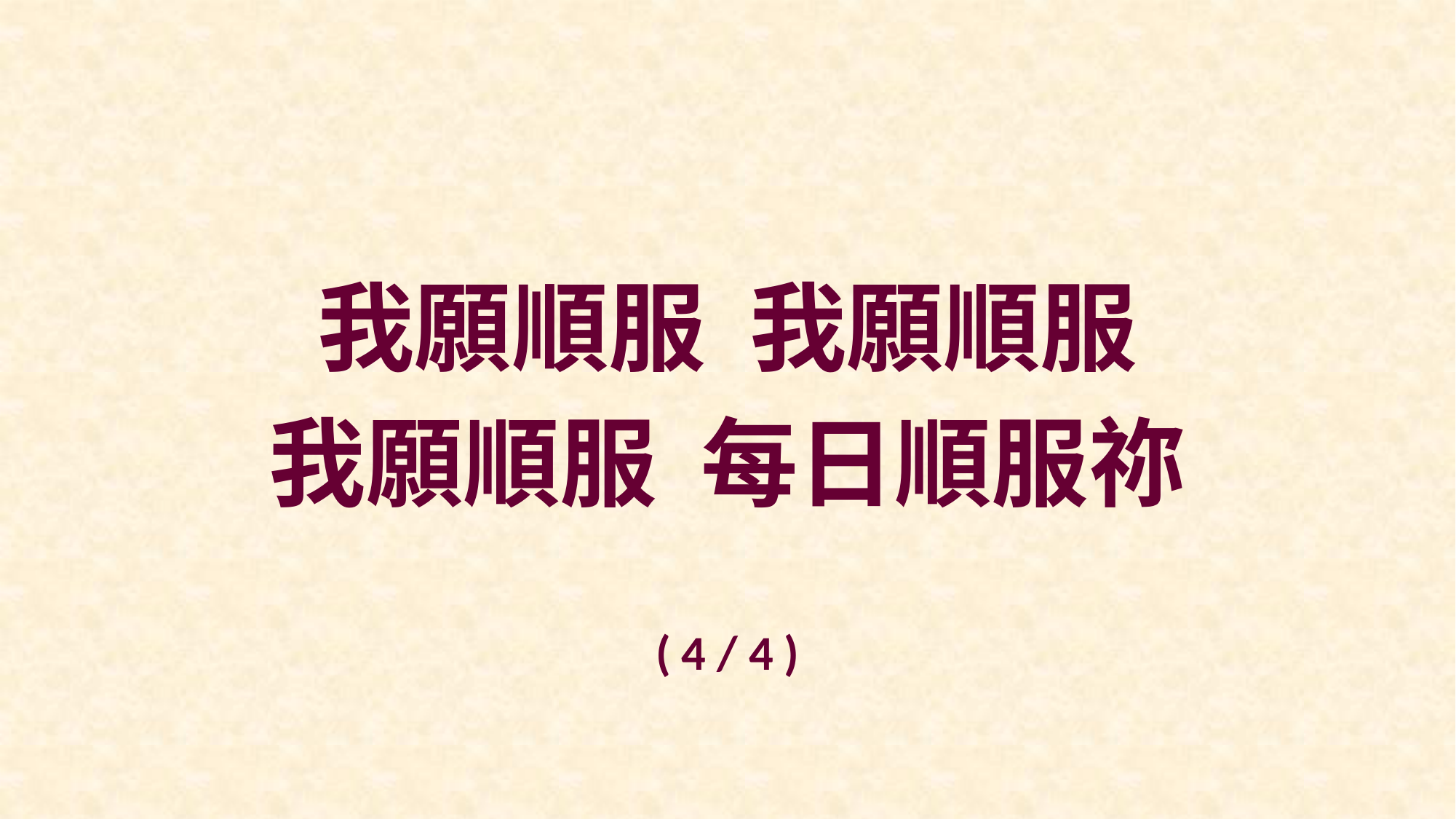

我願順服  我願順服
我願順服  每日順服祢
( 4 / 4 )